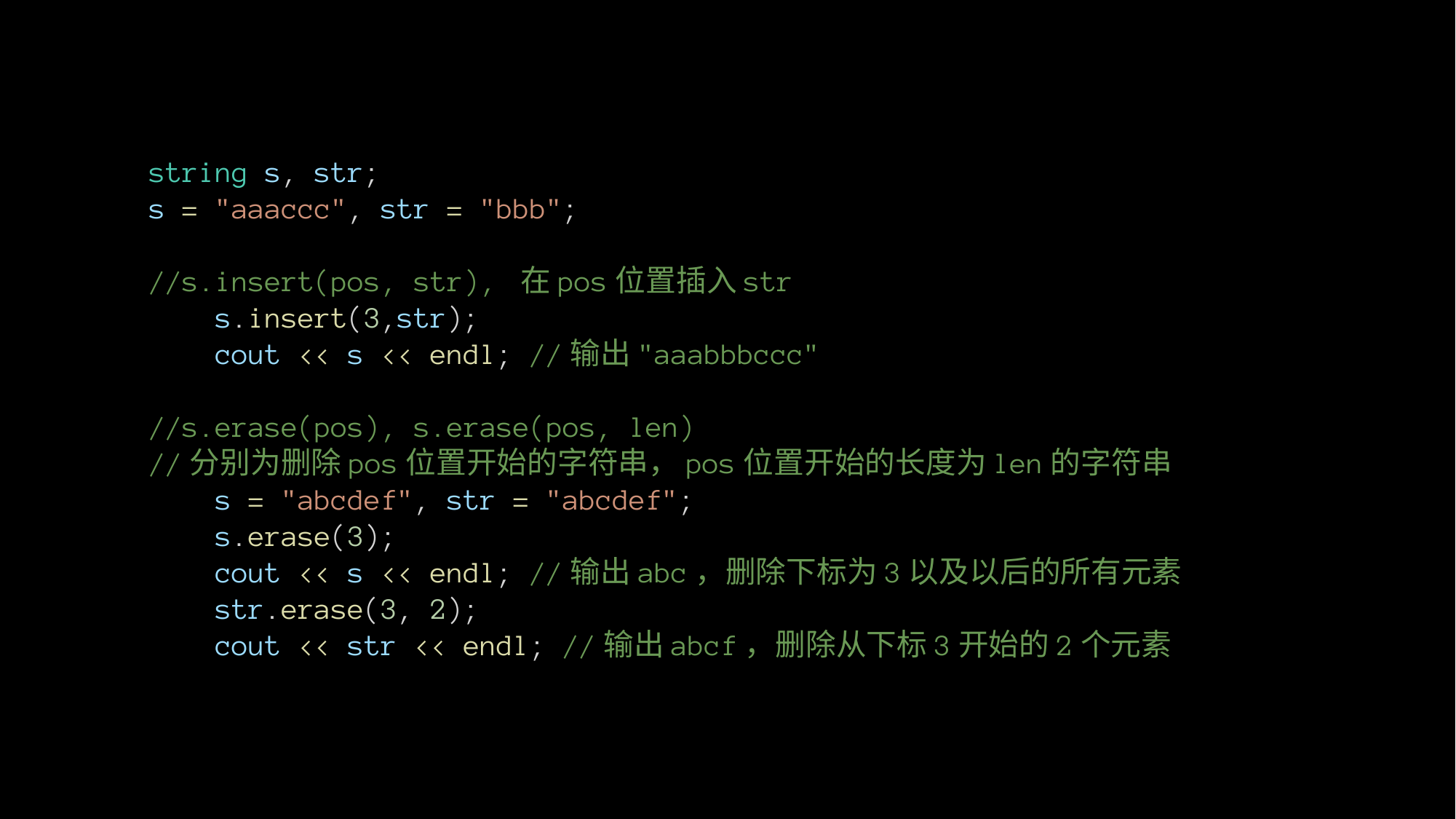

string s, str;
    s = "aaaccc", str = "bbb";

    //s.insert(pos, str), 在pos位置插入str
        s.insert(3,str);
        cout << s << endl; //输出"aaabbbccc"

    //s.erase(pos), s.erase(pos, len)
    //分别为删除pos位置开始的字符串，pos位置开始的长度为len的字符串
        s = "abcdef", str = "abcdef";
        s.erase(3);
        cout << s << endl; //输出abc，删除下标为3以及以后的所有元素
        str.erase(3, 2);
        cout << str << endl; //输出abcf，删除从下标3开始的2个元素